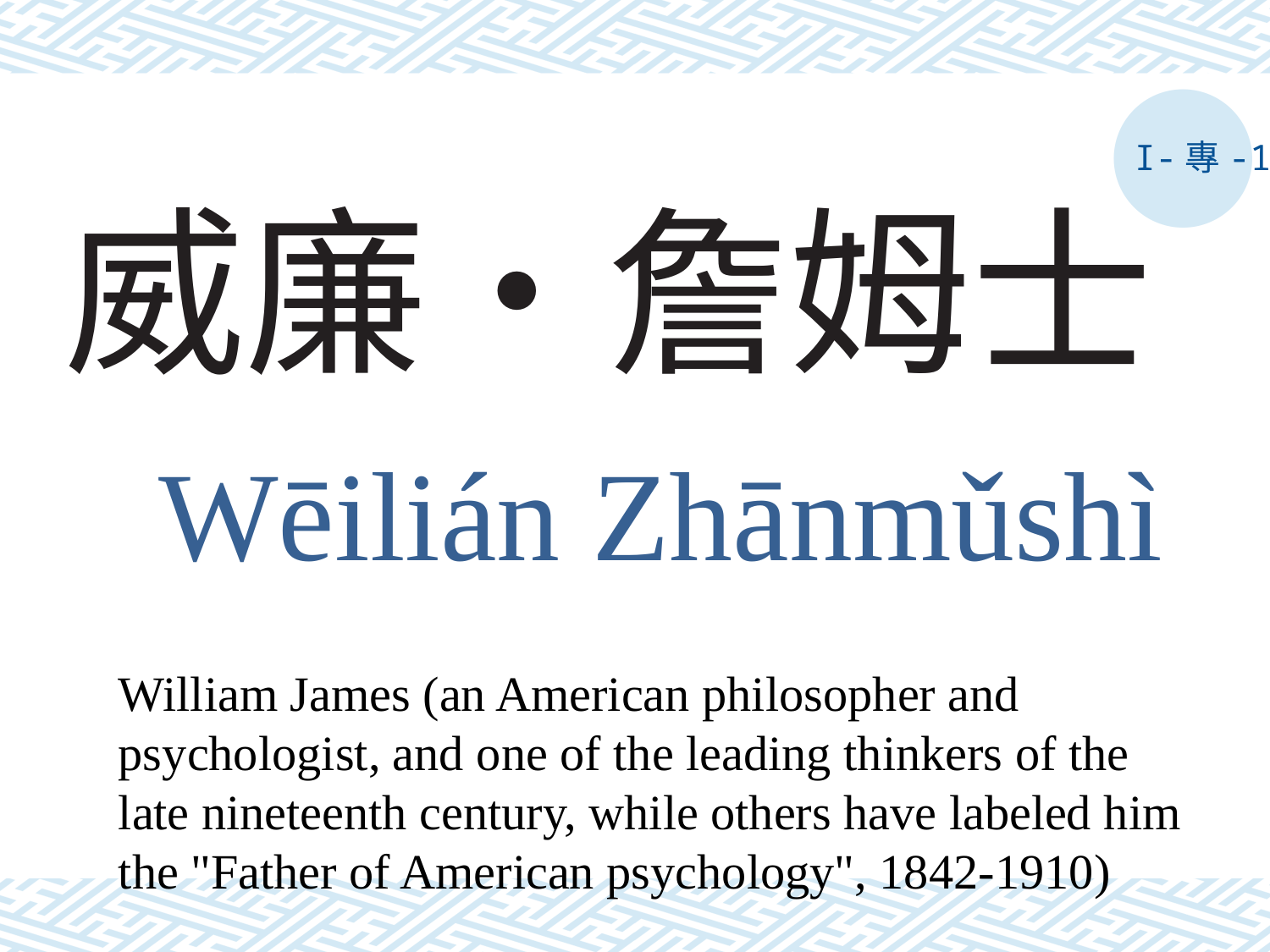

I-專-1

# 威廉‧詹姆士
Wēilián Zhānmǔshì
William James (an American philosopher and psychologist, and one of the leading thinkers of the late nineteenth century, while others have labeled him the "Father of American psychology", 1842-1910)